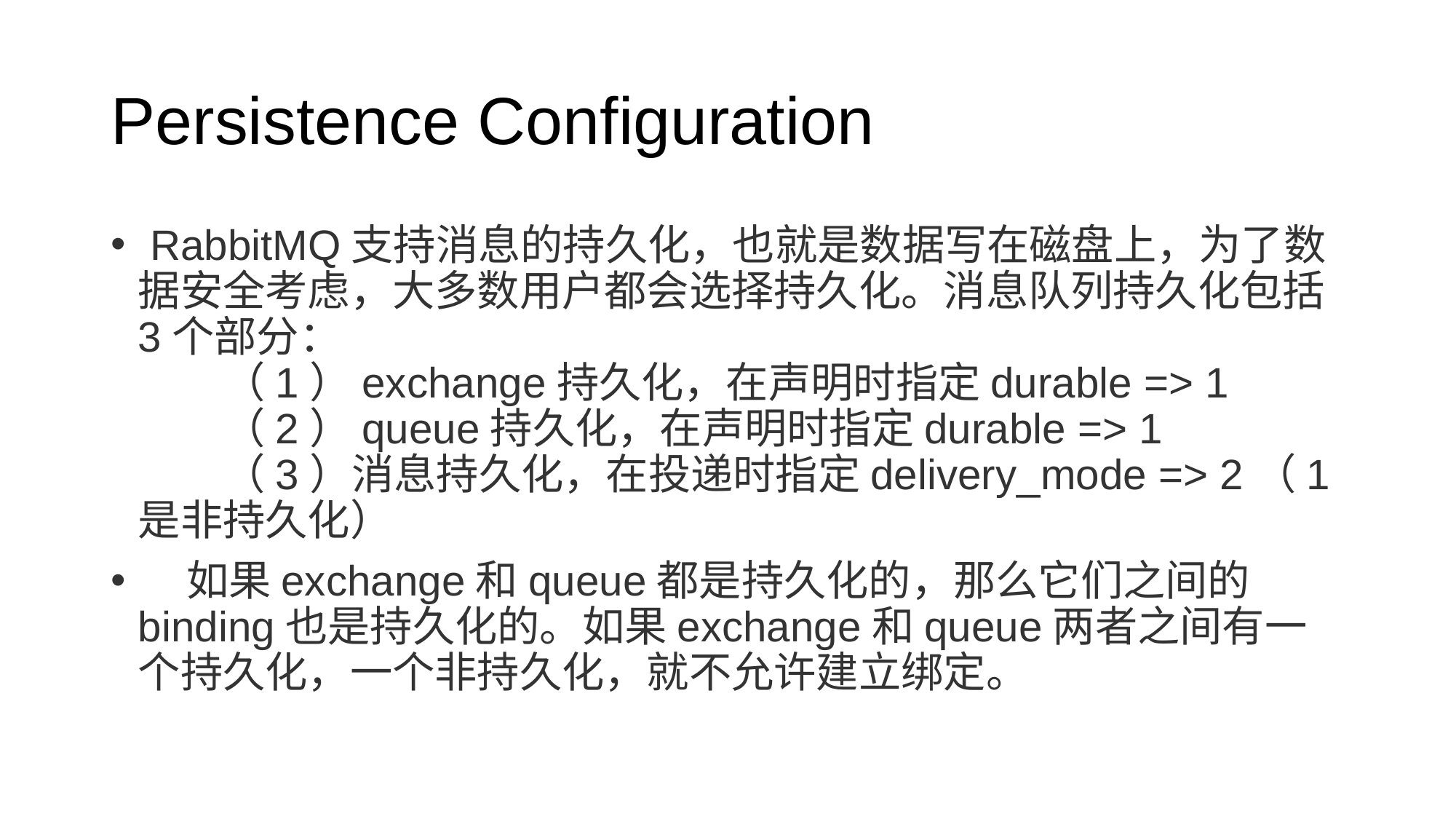

# Persistence Configuration
 RabbitMQ支持消息的持久化，也就是数据写在磁盘上，为了数据安全考虑，大多数用户都会选择持久化。消息队列持久化包括3个部分：
　　（1）exchange持久化，在声明时指定durable => 1
　　（2）queue持久化，在声明时指定durable => 1
　　（3）消息持久化，在投递时指定delivery_mode => 2（1是非持久化）
    如果exchange和queue都是持久化的，那么它们之间的binding也是持久化的。如果exchange和queue两者之间有一个持久化，一个非持久化，就不允许建立绑定。